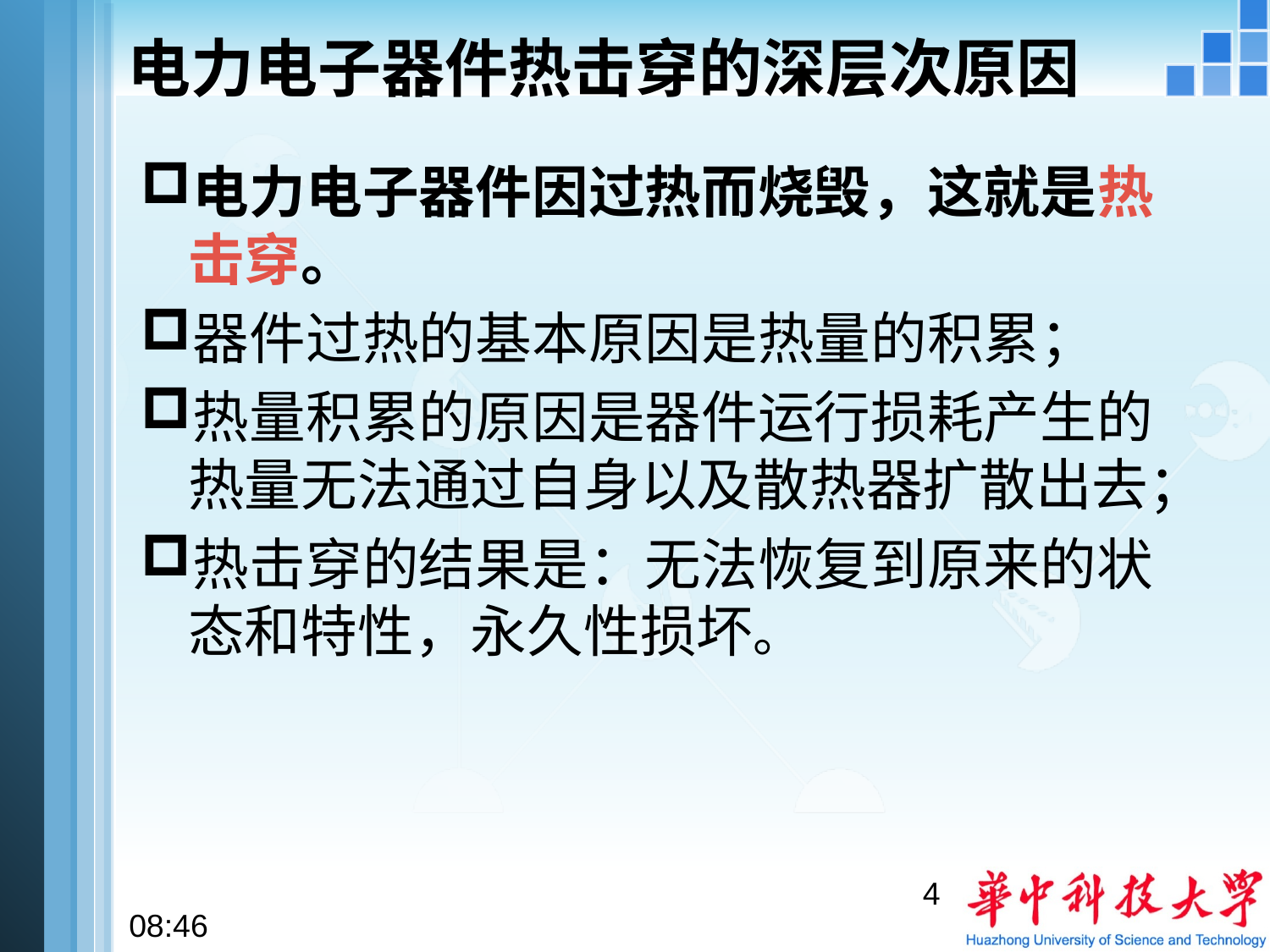

# 电力电子器件热击穿的深层次原因
电力电子器件因过热而烧毁，这就是热击穿。
器件过热的基本原因是热量的积累；
热量积累的原因是器件运行损耗产生的热量无法通过自身以及散热器扩散出去；
热击穿的结果是：无法恢复到原来的状态和特性，永久性损坏。

4
08:46